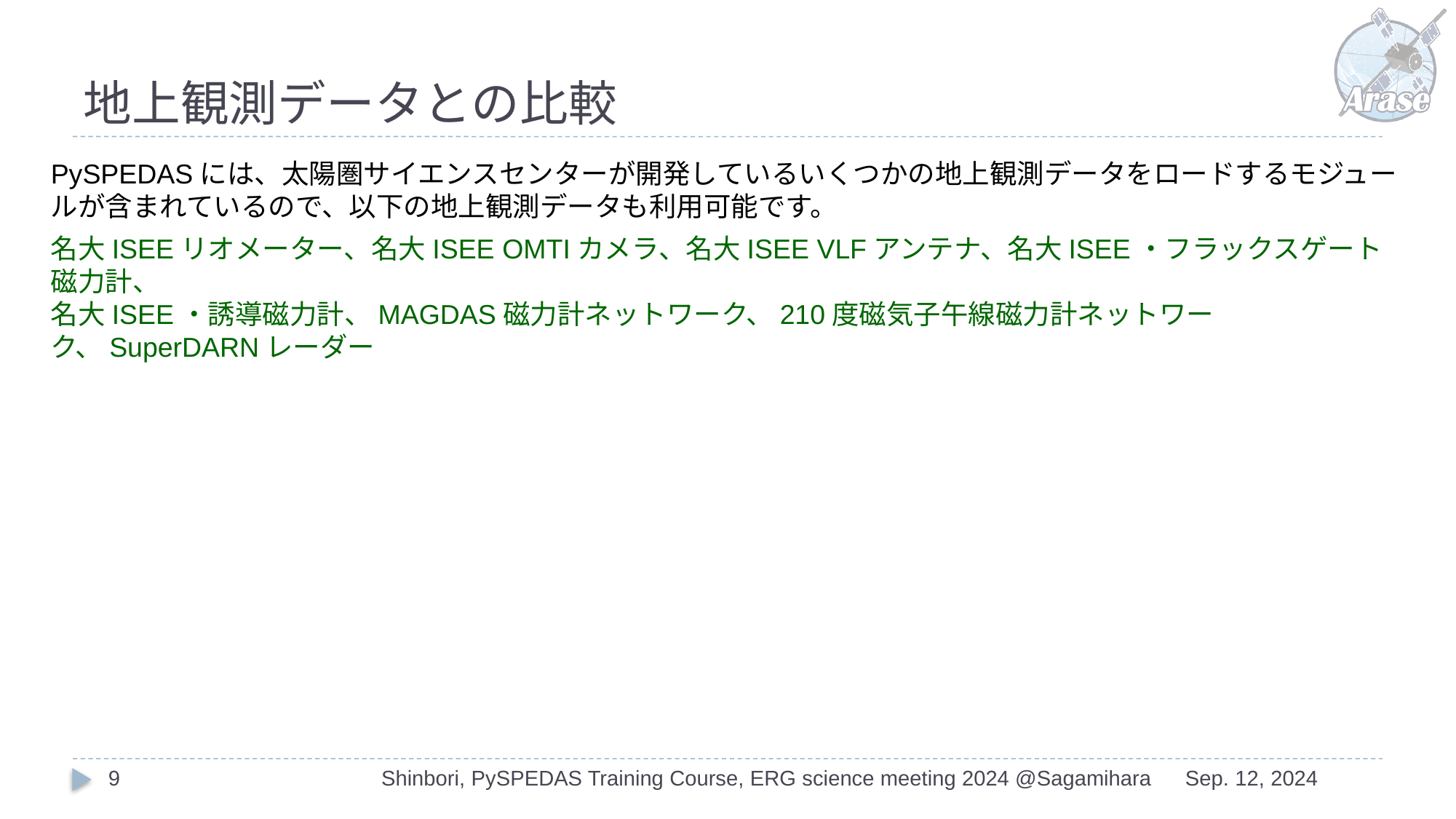

# 地上観測データとの比較
PySPEDASには、太陽圏サイエンスセンターが開発しているいくつかの地上観測データをロードするモジュールが含まれているので、以下の地上観測データも利用可能です。
名大ISEEリオメーター、名大ISEE OMTIカメラ、名大ISEE VLFアンテナ、名大ISEE・フラックスゲート磁力計、
名大ISEE・誘導磁力計、MAGDAS磁力計ネットワーク、210度磁気子午線磁力計ネットワーク、SuperDARNレーダー
9
Shinbori, PySPEDAS Training Course, ERG science meeting 2024 @Sagamihara
Sep. 12, 2024